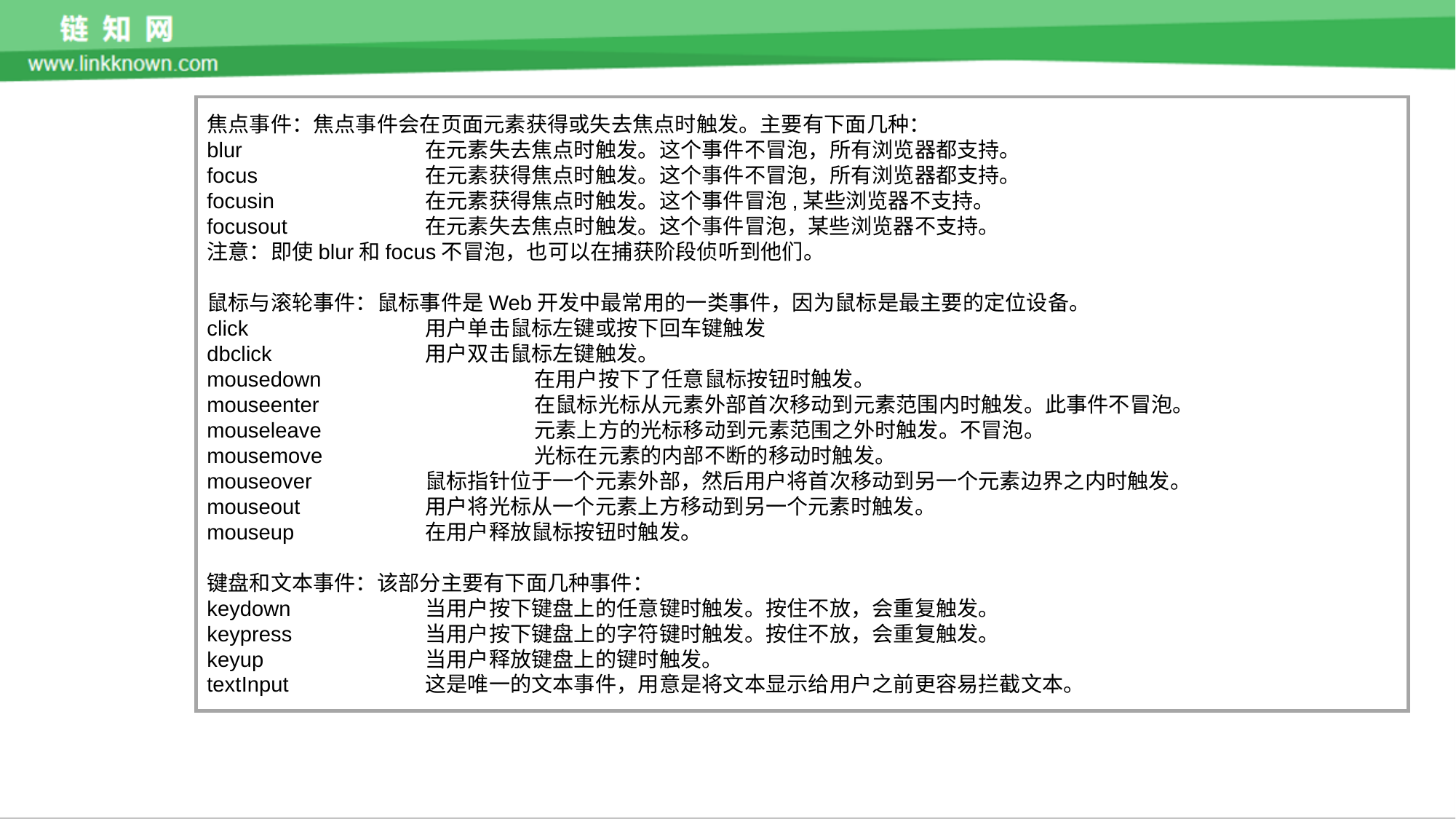

焦点事件：焦点事件会在页面元素获得或失去焦点时触发。主要有下面几种：
blur  		在元素失去焦点时触发。这个事件不冒泡，所有浏览器都支持。
focus   		在元素获得焦点时触发。这个事件不冒泡，所有浏览器都支持。
focusin  		在元素获得焦点时触发。这个事件冒泡,某些浏览器不支持。
focusout 		在元素失去焦点时触发。这个事件冒泡，某些浏览器不支持。
注意：即使blur和focus不冒泡，也可以在捕获阶段侦听到他们。

鼠标与滚轮事件：鼠标事件是Web开发中最常用的一类事件，因为鼠标是最主要的定位设备。
click		用户单击鼠标左键或按下回车键触发
dbclick		用户双击鼠标左键触发。
mousedown		在用户按下了任意鼠标按钮时触发。
mouseenter		在鼠标光标从元素外部首次移动到元素范围内时触发。此事件不冒泡。
mouseleave		元素上方的光标移动到元素范围之外时触发。不冒泡。
mousemove		光标在元素的内部不断的移动时触发。
mouseover		鼠标指针位于一个元素外部，然后用户将首次移动到另一个元素边界之内时触发。
mouseout		用户将光标从一个元素上方移动到另一个元素时触发。
mouseup		在用户释放鼠标按钮时触发。

键盘和文本事件：该部分主要有下面几种事件：
keydown		当用户按下键盘上的任意键时触发。按住不放，会重复触发。
keypress		当用户按下键盘上的字符键时触发。按住不放，会重复触发。
keyup		当用户释放键盘上的键时触发。
textInput		这是唯一的文本事件，用意是将文本显示给用户之前更容易拦截文本。